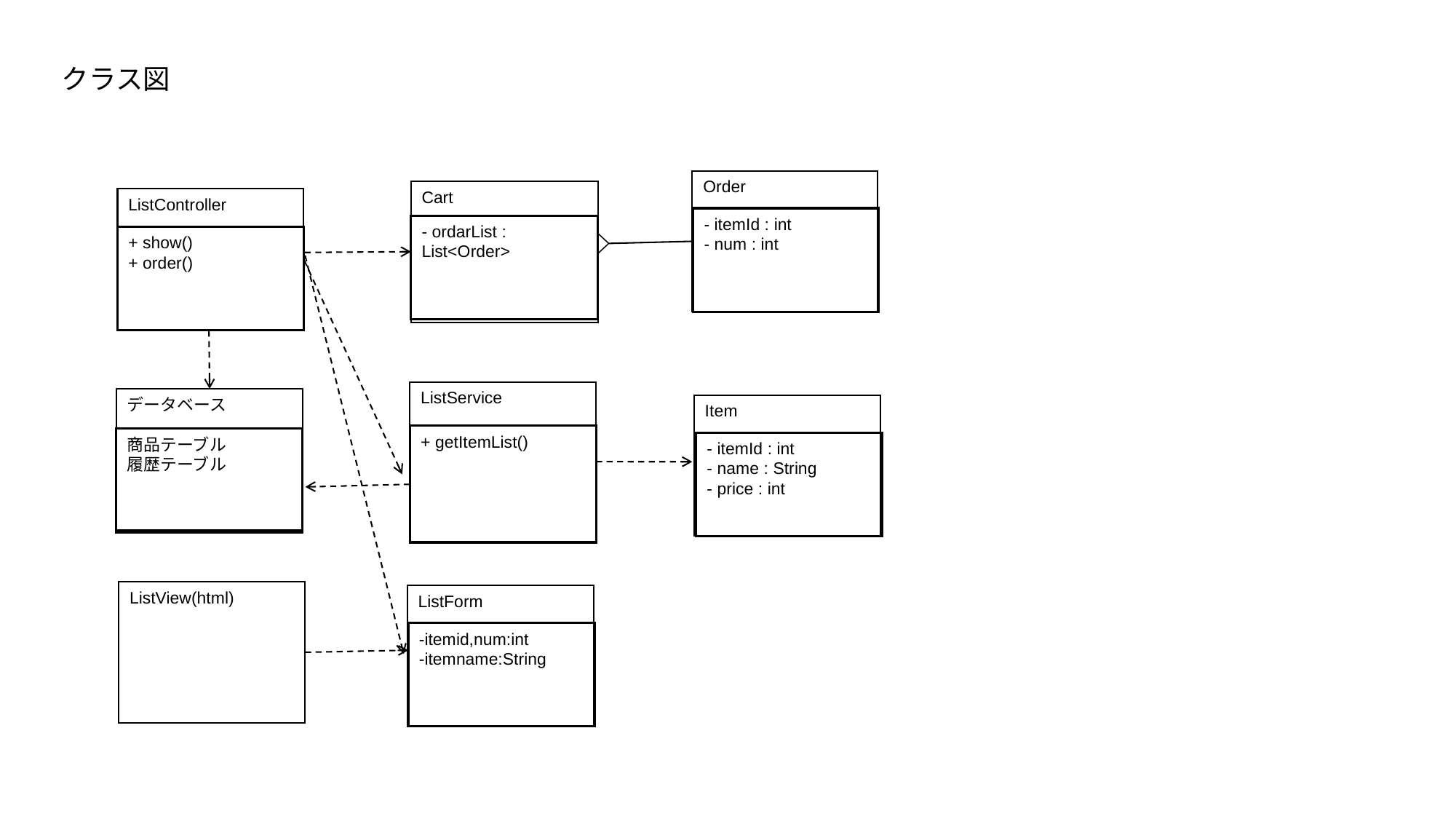

# クラス図

Order
Cart
ListController
- itemId : int
- num : int
- ordarList : List<Order>
+ show()
+ order()

ListService
データベース
Item
+ getItemList()
商品テーブル
履歴テーブル
- itemId : int
- name : String
- price : int
ListView(html)
ListForm
-itemid,num:int
-itemname:String